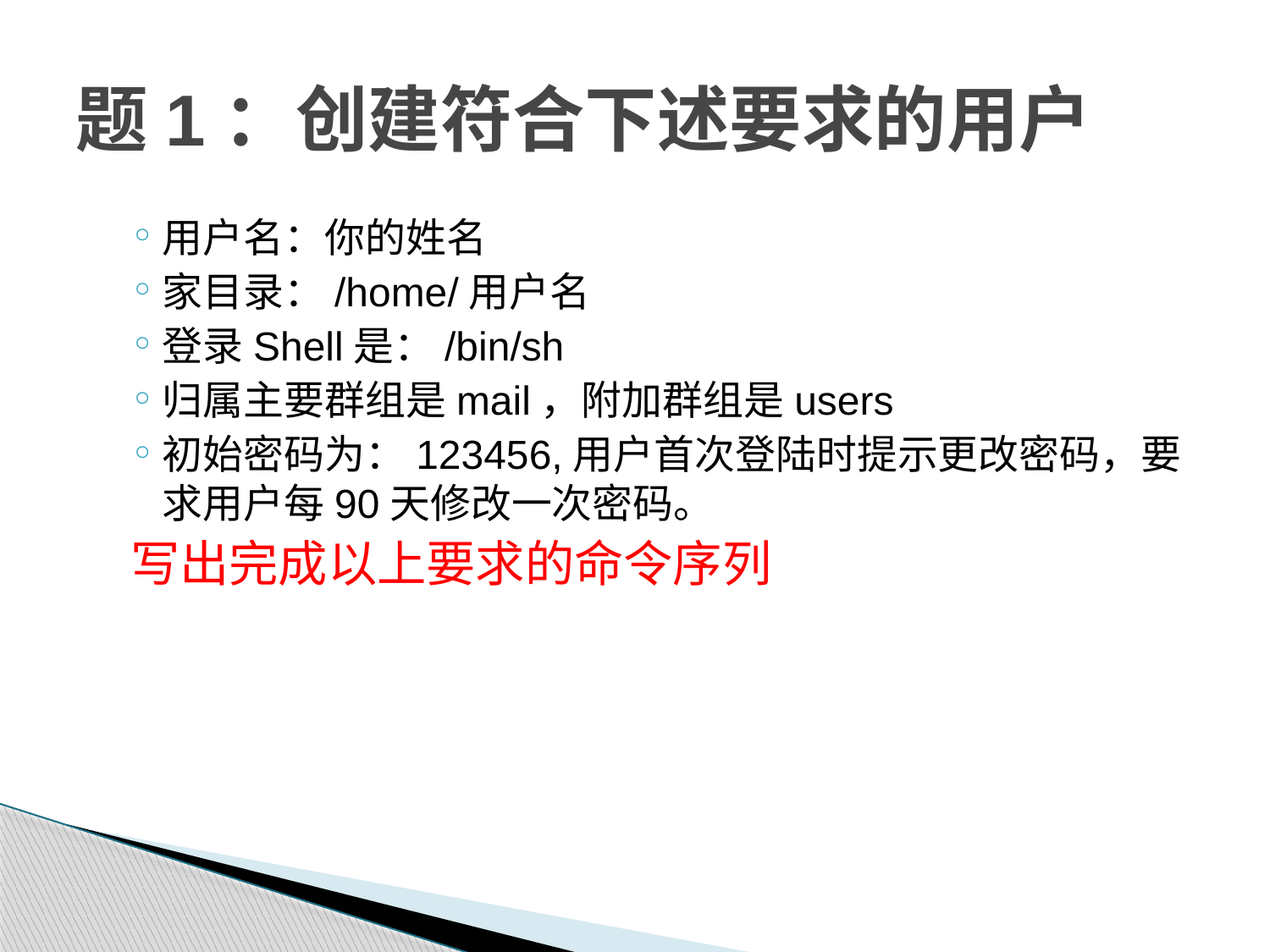

# 题1：创建符合下述要求的用户
用户名：你的姓名
家目录：/home/用户名
登录Shell是：/bin/sh
归属主要群组是mail，附加群组是users
初始密码为：123456,用户首次登陆时提示更改密码，要求用户每90天修改一次密码。
写出完成以上要求的命令序列